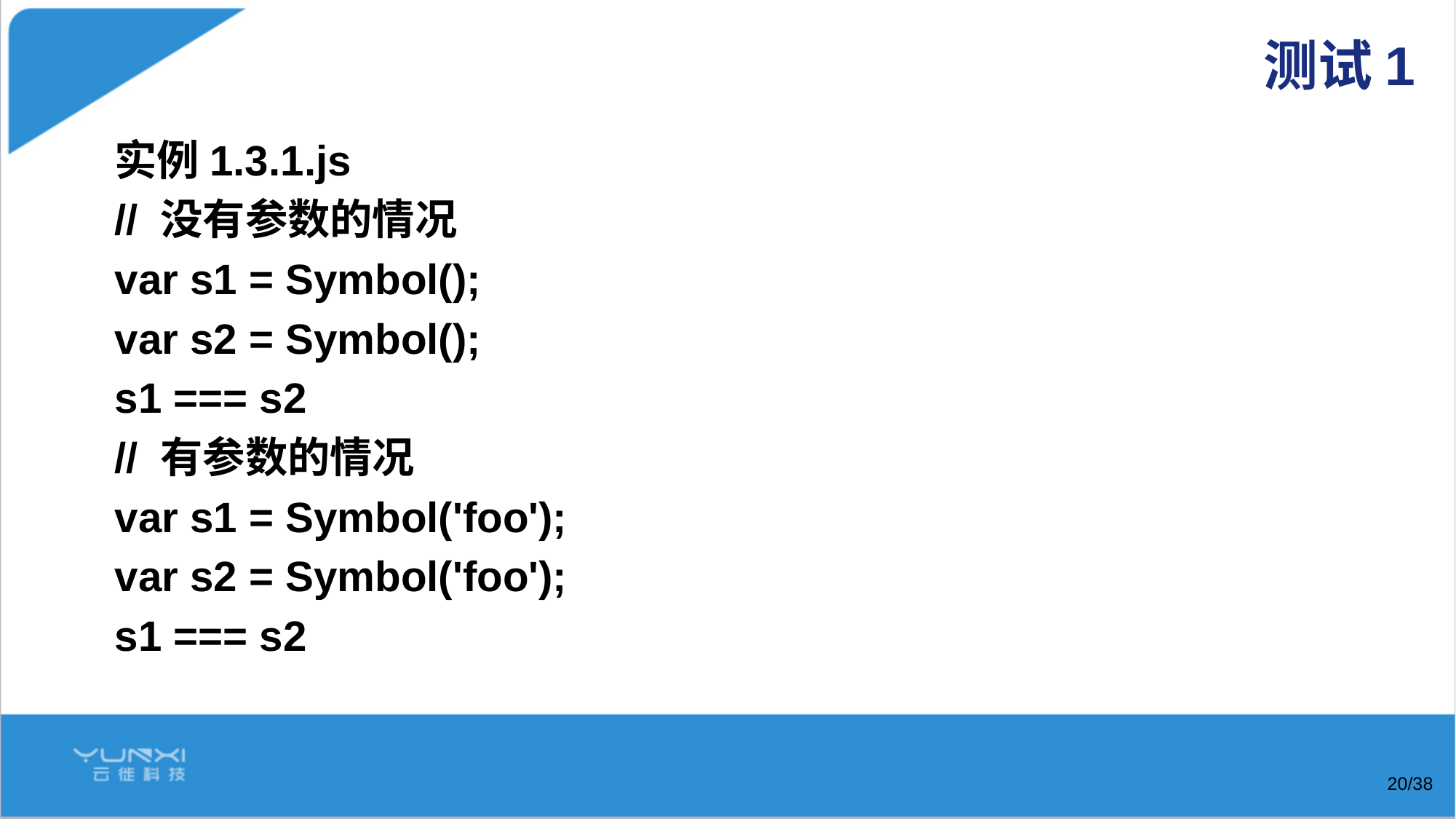

# 测试1
实例1.3.1.js
// 没有参数的情况
var s1 = Symbol();
var s2 = Symbol();
s1 === s2
// 有参数的情况
var s1 = Symbol('foo');
var s2 = Symbol('foo');
s1 === s2

20/38